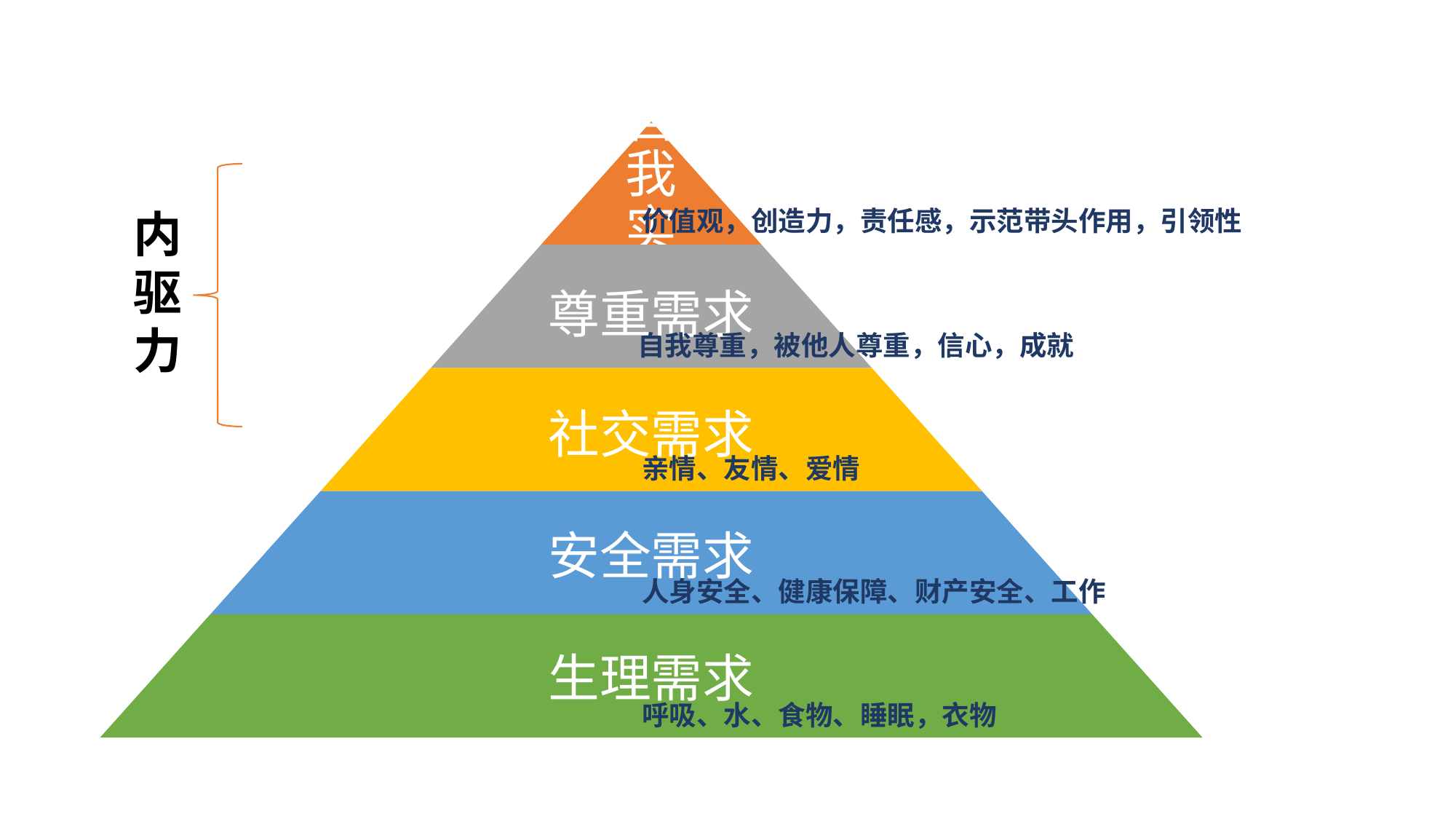

自我实现
尊重需求
社交需求
安全需求
生理需求

内
驱
力
价值观，创造力，责任感，示范带头作用，引领性
自我尊重，被他人尊重，信心，成就
亲情、友情、爱情
人身安全、健康保障、财产安全、工作
呼吸、水、食物、睡眠，衣物